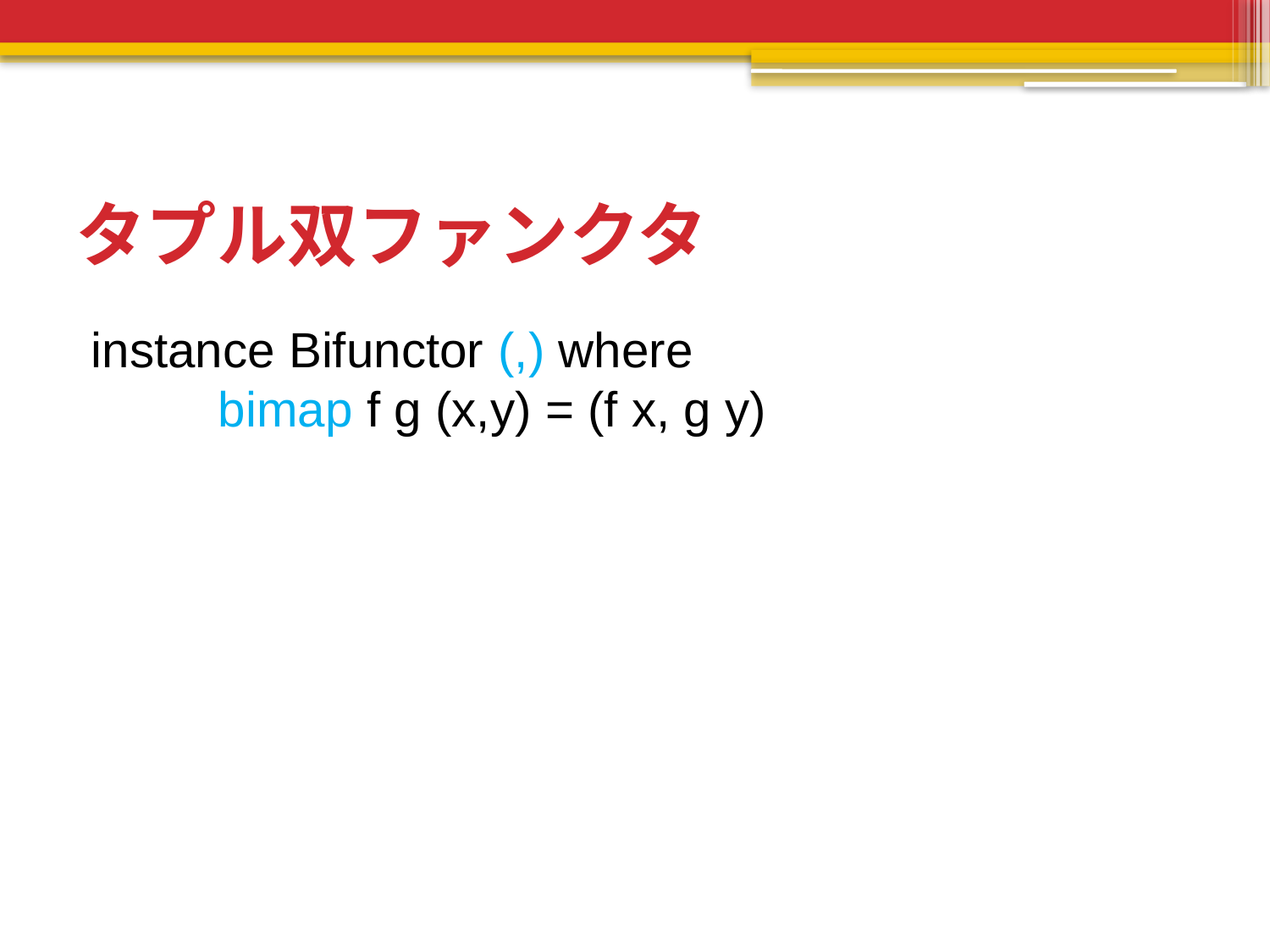

# タプル双ファンクタ
instance Bifunctor (,) where
	bimap f g (x,y) = (f x, g y)